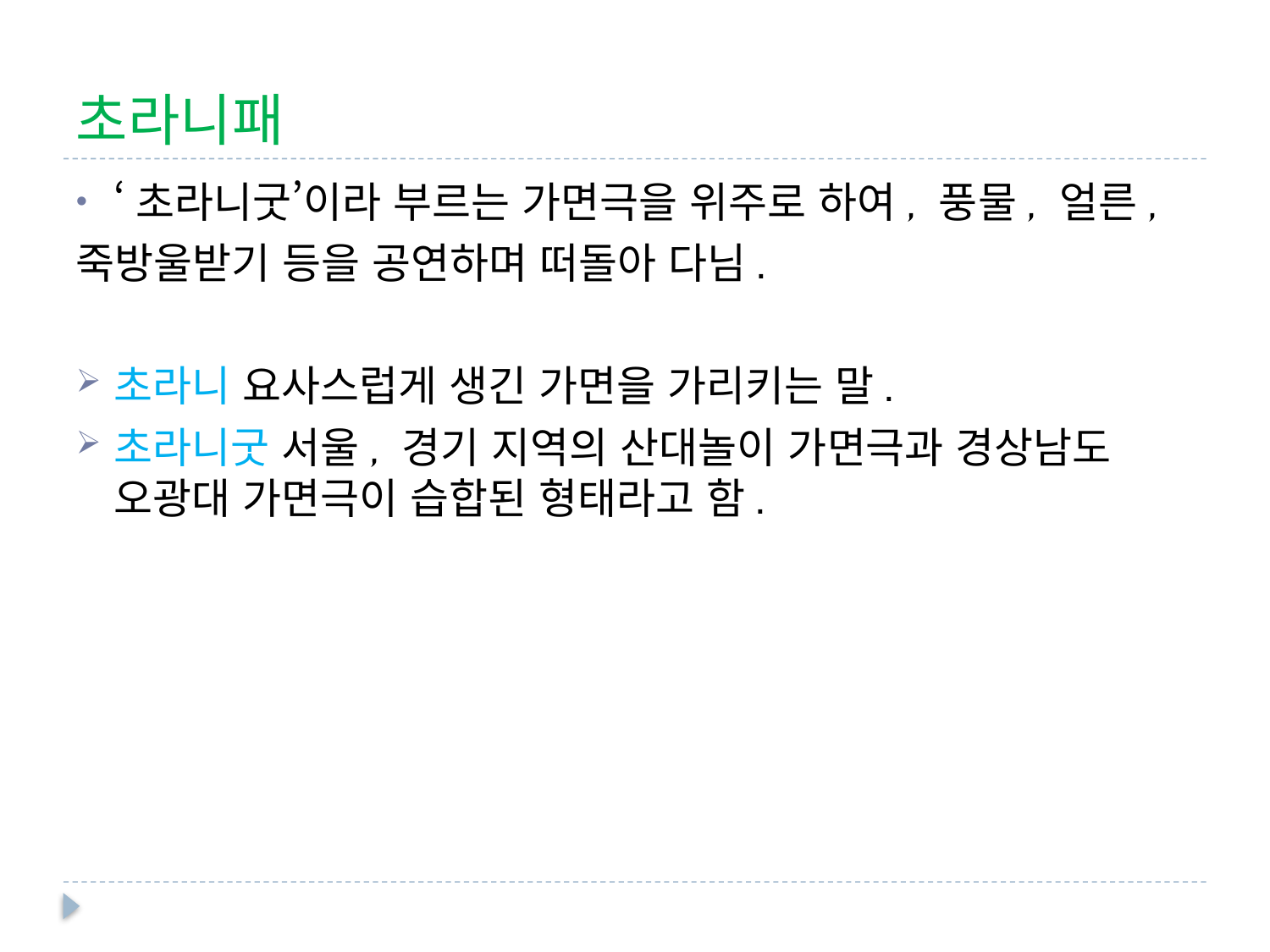

# 초라니패
‘초라니굿’이라 부르는 가면극을 위주로 하여, 풍물, 얼른,
죽방울받기 등을 공연하며 떠돌아 다님.

초라니 요사스럽게 생긴 가면을 가리키는 말.
초라니굿 서울, 경기 지역의 산대놀이 가면극과 경상남도 오광대 가면극이 습합된 형태라고 함.